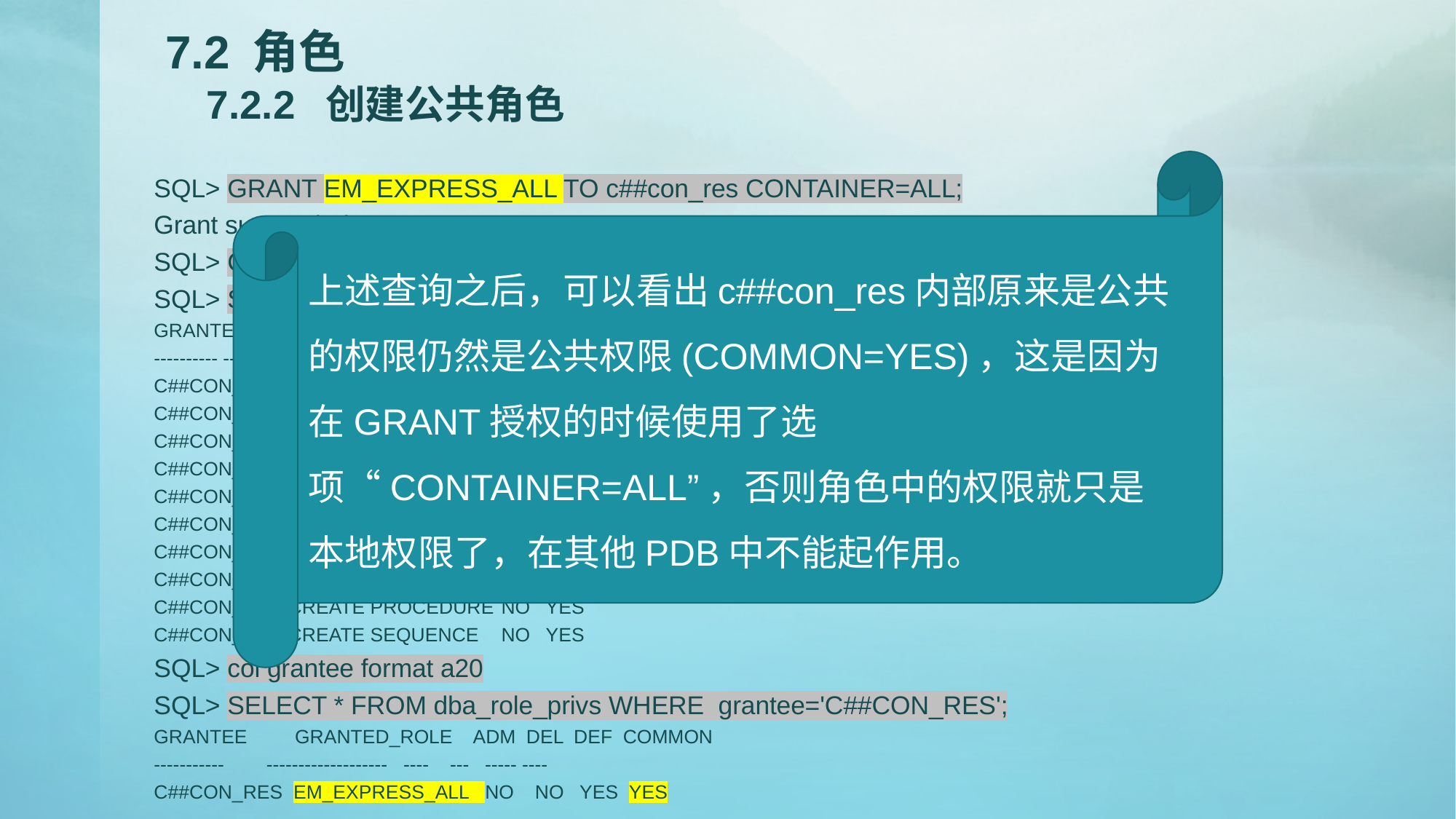

# 7.2 角色 7.2.2  创建公共角色
上述查询之后，可以看出c##con_res内部原来是公共的权限仍然是公共权限(COMMON=YES)，这是因为在GRANT授权的时候使用了选项“CONTAINER=ALL”，否则角色中的权限就只是本地权限了，在其他PDB中不能起作用。
SQL> GRANT EM_EXPRESS_ALL TO c##con_res CONTAINER=ALL;
Grant succeeded.
SQL> COL common FORMAT a7
SQL> SELECT * FROM dba_sys_privs WHERE  grantee='C##CON_RES';
GRANTEE    PRIVILEGE                            ADM COMMON
---------- --------------------------------- ------ ----------------
C##CON_RES CREATE TABLE		NO   YES
C##CON_RES CREATE OPERATOR	NO   YES
C##CON_RES CREATE TYPE		NO   YES
C##CON_RES SET CONTAINER	NO   YES
C##CON_RES CREATE CLUSTER	NO   YES
C##CON_RES CREATE TRIGGER	NO   YES
C##CON_RES CREATE SESSION	NO   YES
C##CON_RES CREATE INDEXTYPE 	NO   YES
C##CON_RES CREATE PROCEDURE	NO   YES
C##CON_RES CREATE SEQUENCE	NO   YES
SQL> col grantee format a20
SQL> SELECT * FROM dba_role_privs WHERE  grantee='C##CON_RES';
GRANTEE         GRANTED_ROLE    ADM  DEL  DEF  COMMON
-----------        -------------------   ----    ---   ----- ----
C##CON_RES  EM_EXPRESS_ALL   NO    NO   YES  YES